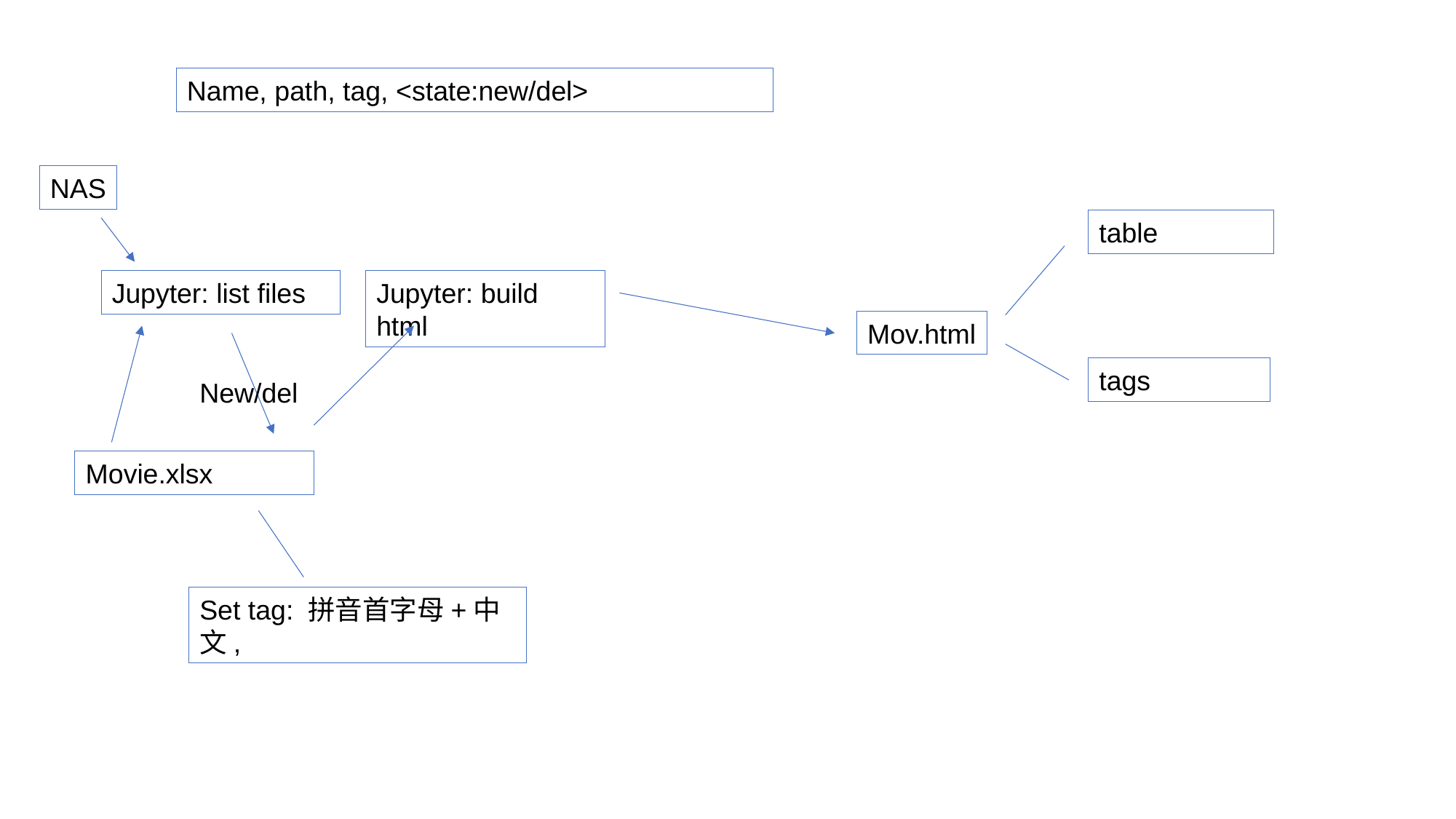

Name, path, tag, <state:new/del>
NAS
table
Jupyter: list files
Jupyter: build html
Mov.html
tags
New/del
Movie.xlsx
Set tag: 拼音首字母+中文,